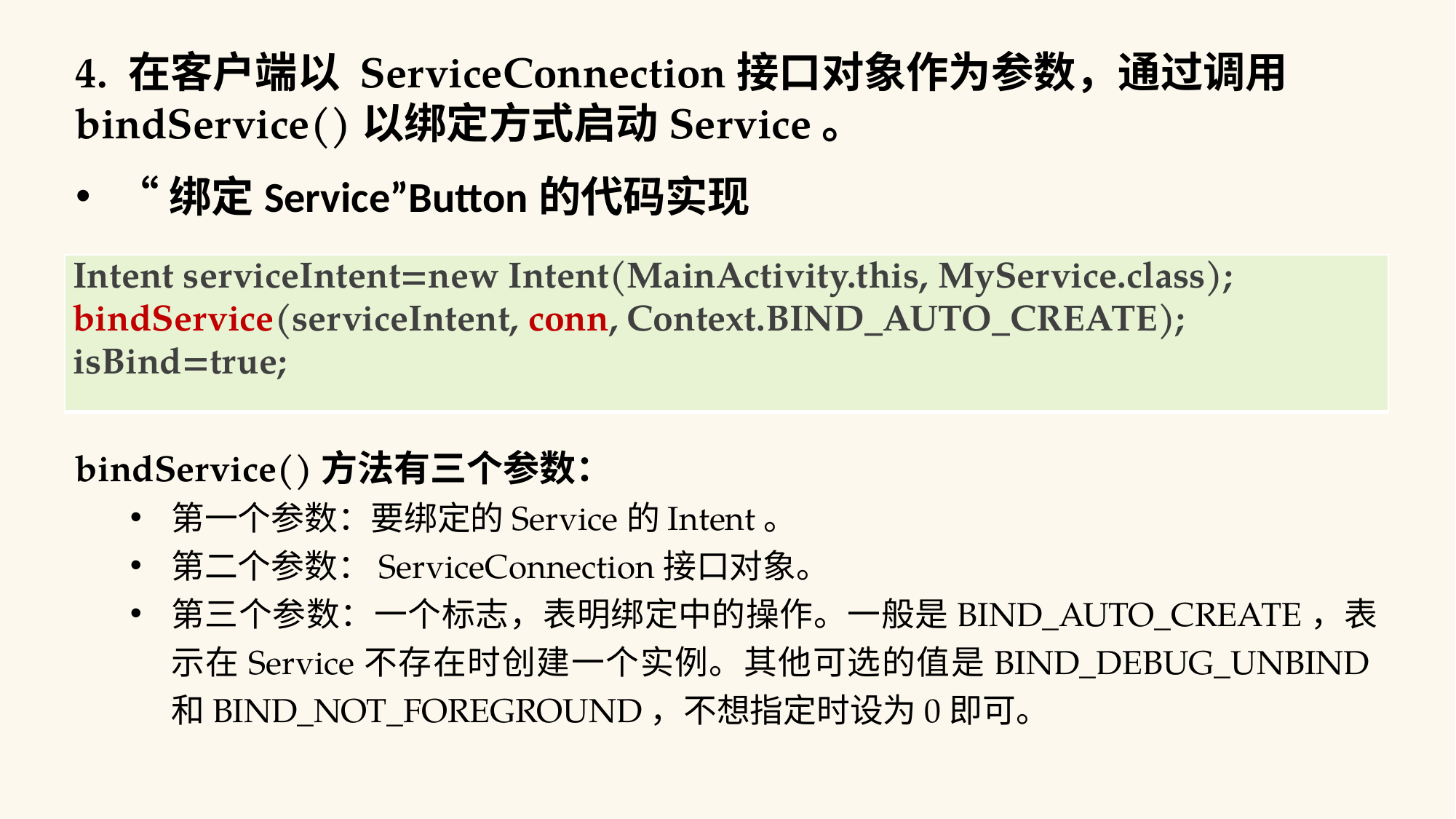

4. 在客户端以 ServiceConnection接口对象作为参数，通过调用bindService()以绑定方式启动Service。
“绑定Service”Button的代码实现

| Intent serviceIntent=new Intent(MainActivity.this, MyService.class); bindService(serviceIntent, conn, Context.BIND\_AUTO\_CREATE); isBind=true; |
| --- |
bindService()方法有三个参数：
第一个参数：要绑定的Service的Intent。
第二个参数：ServiceConnection接口对象。
第三个参数：一个标志，表明绑定中的操作。一般是BIND_AUTO_CREATE，表示在Service不存在时创建一个实例。其他可选的值是BIND_DEBUG_UNBIND和BIND_NOT_FOREGROUND，不想指定时设为0即可。